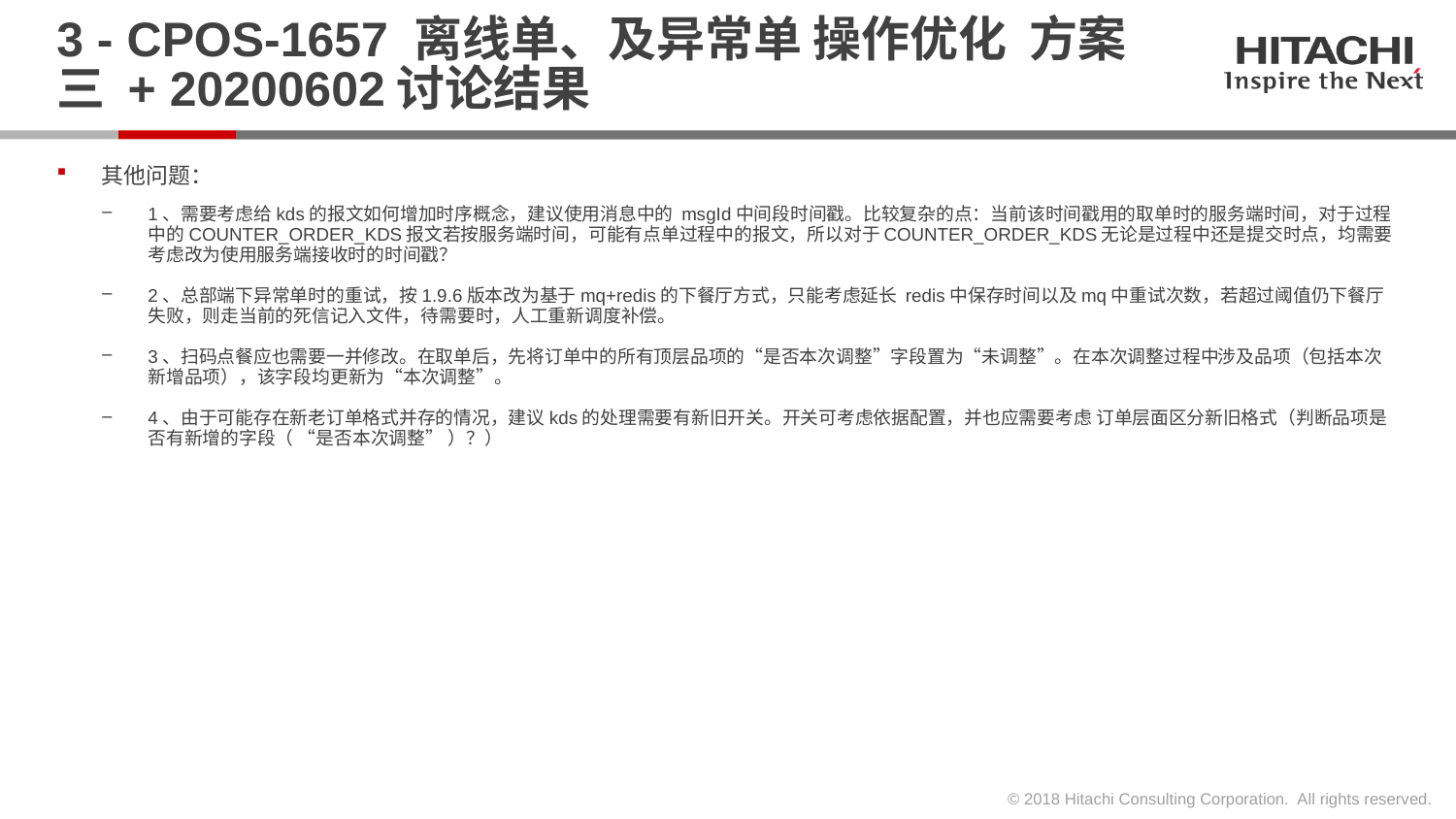

# 3 - CPOS-1657 离线单、及异常单 操作优化  方案三 + 20200602讨论结果
其他问题：
1、需要考虑给kds的报文如何增加时序概念，建议使用消息中的 msgId中间段时间戳。比较复杂的点：当前该时间戳用的取单时的服务端时间，对于过程中的COUNTER_ORDER_KDS报文若按服务端时间，可能有点单过程中的报文，所以对于COUNTER_ORDER_KDS无论是过程中还是提交时点，均需要考虑改为使用服务端接收时的时间戳？
2、总部端下异常单时的重试，按1.9.6版本改为基于mq+redis的下餐厅方式，只能考虑延长 redis中保存时间以及mq中重试次数，若超过阈值仍下餐厅失败，则走当前的死信记入文件，待需要时，人工重新调度补偿。
3、扫码点餐应也需要一并修改。在取单后，先将订单中的所有顶层品项的“是否本次调整”字段置为“未调整”。在本次调整过程中涉及品项（包括本次新增品项），该字段均更新为“本次调整”。
4、由于可能存在新老订单格式并存的情况，建议kds的处理需要有新旧开关。开关可考虑依据配置，并也应需要考虑 订单层面区分新旧格式（判断品项是否有新增的字段（ “是否本次调整” ）？）